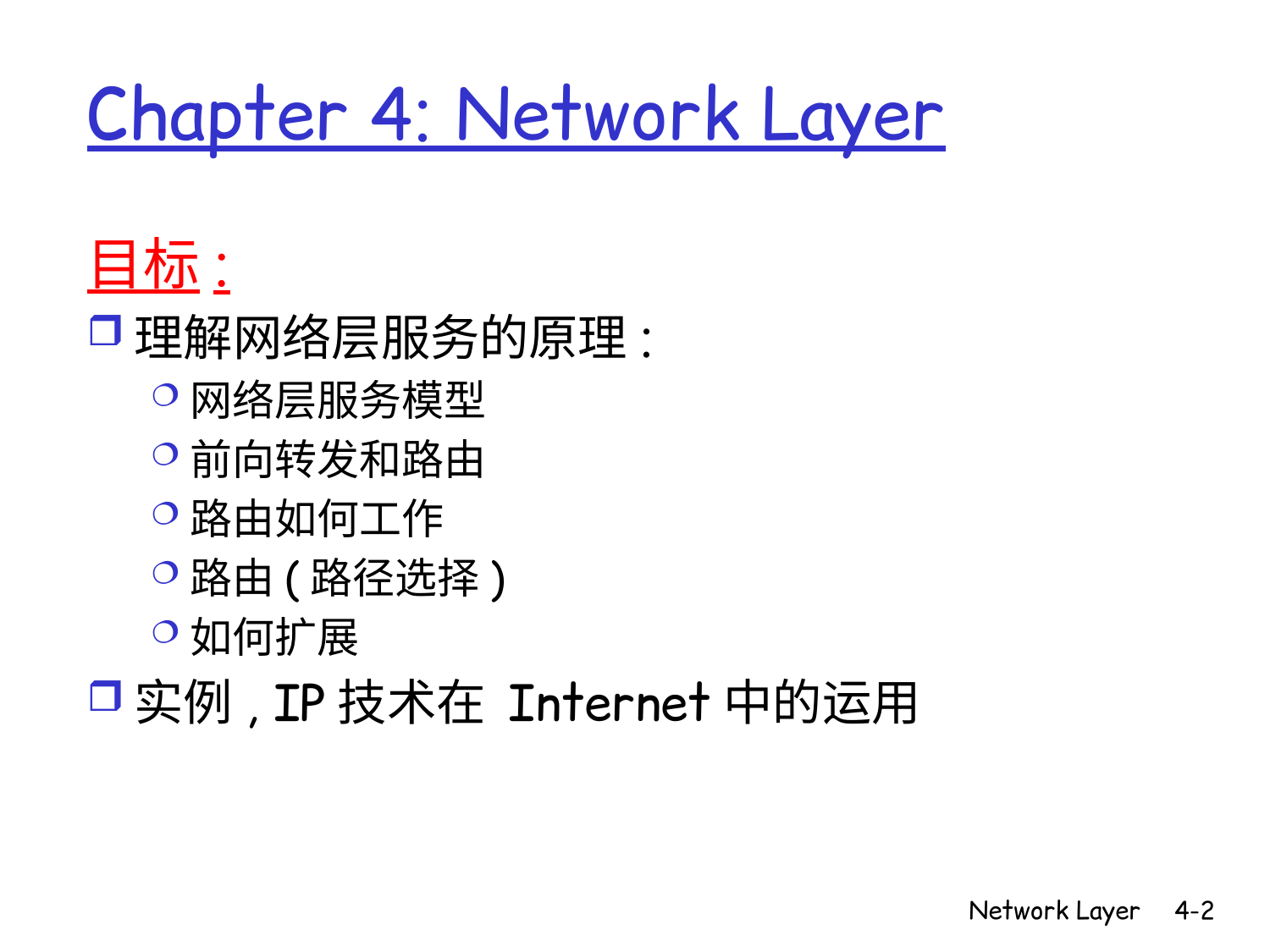

# Chapter 4: Network Layer
目标:
理解网络层服务的原理:
网络层服务模型
前向转发和路由
路由如何工作
路由(路径选择)
如何扩展
实例, IP技术在 Internet中的运用
Network Layer
4-2